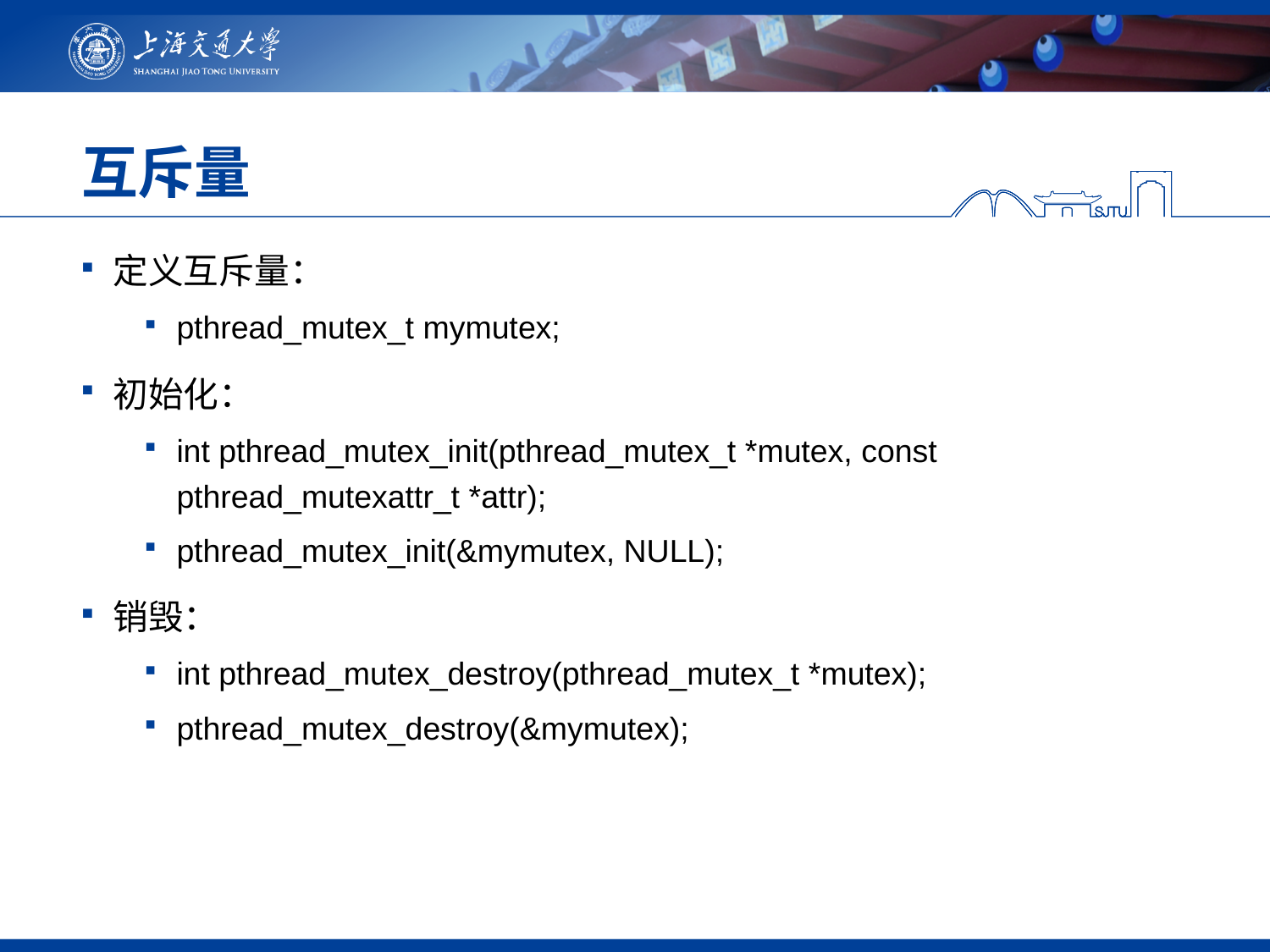

# 互斥量
定义互斥量：
pthread_mutex_t mymutex;
初始化：
int pthread_mutex_init(pthread_mutex_t *mutex, const pthread_mutexattr_t *attr);
pthread_mutex_init(&mymutex, NULL);
销毁：
int pthread_mutex_destroy(pthread_mutex_t *mutex);
pthread_mutex_destroy(&mymutex);